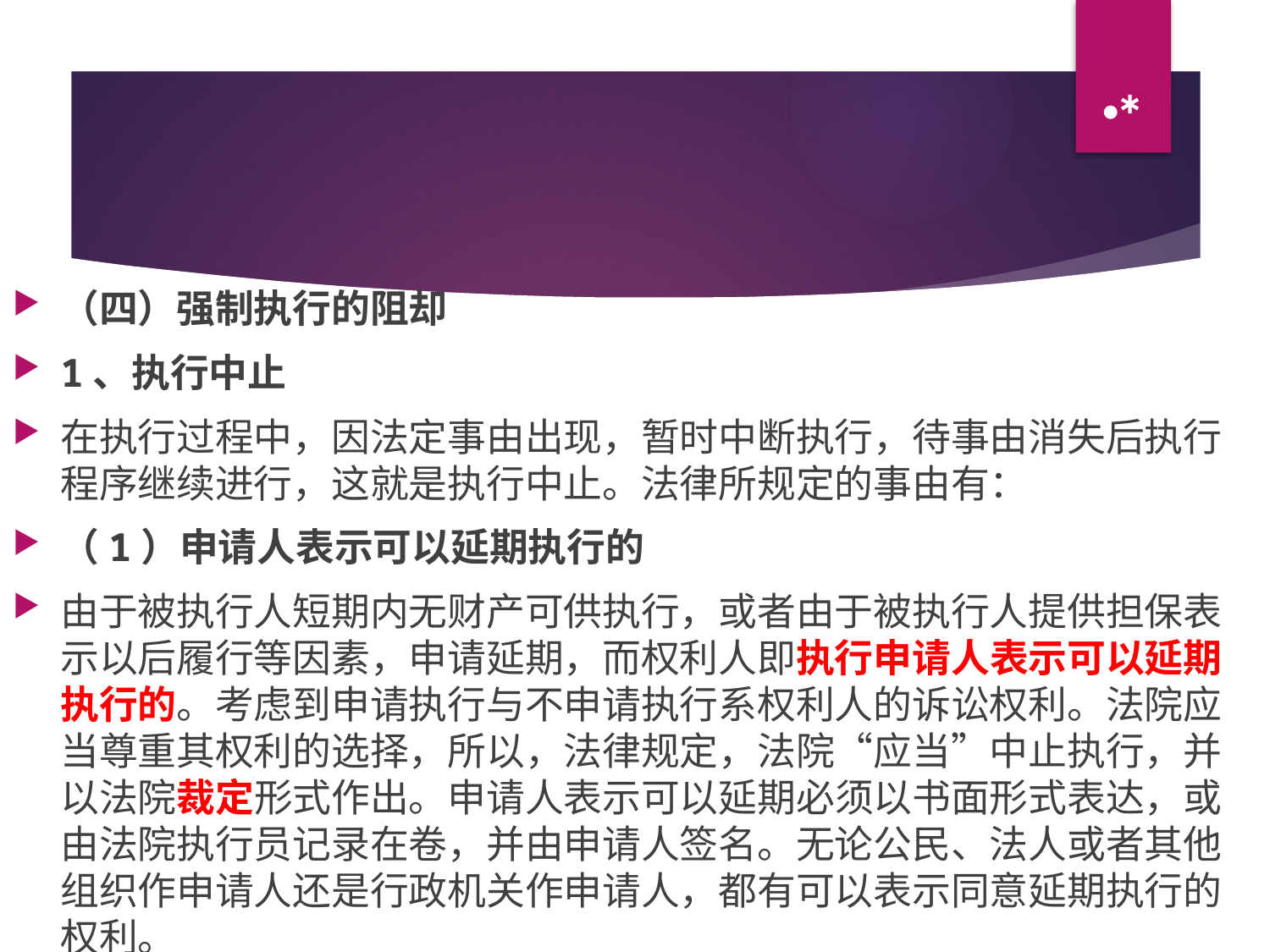

*
#
（四）强制执行的阻却
1、执行中止
在执行过程中，因法定事由出现，暂时中断执行，待事由消失后执行程序继续进行，这就是执行中止。法律所规定的事由有：
（1）申请人表示可以延期执行的
由于被执行人短期内无财产可供执行，或者由于被执行人提供担保表示以后履行等因素，申请延期，而权利人即执行申请人表示可以延期执行的。考虑到申请执行与不申请执行系权利人的诉讼权利。法院应当尊重其权利的选择，所以，法律规定，法院“应当”中止执行，并以法院裁定形式作出。申请人表示可以延期必须以书面形式表达，或由法院执行员记录在卷，并由申请人签名。无论公民、法人或者其他组织作申请人还是行政机关作申请人，都有可以表示同意延期执行的权利。